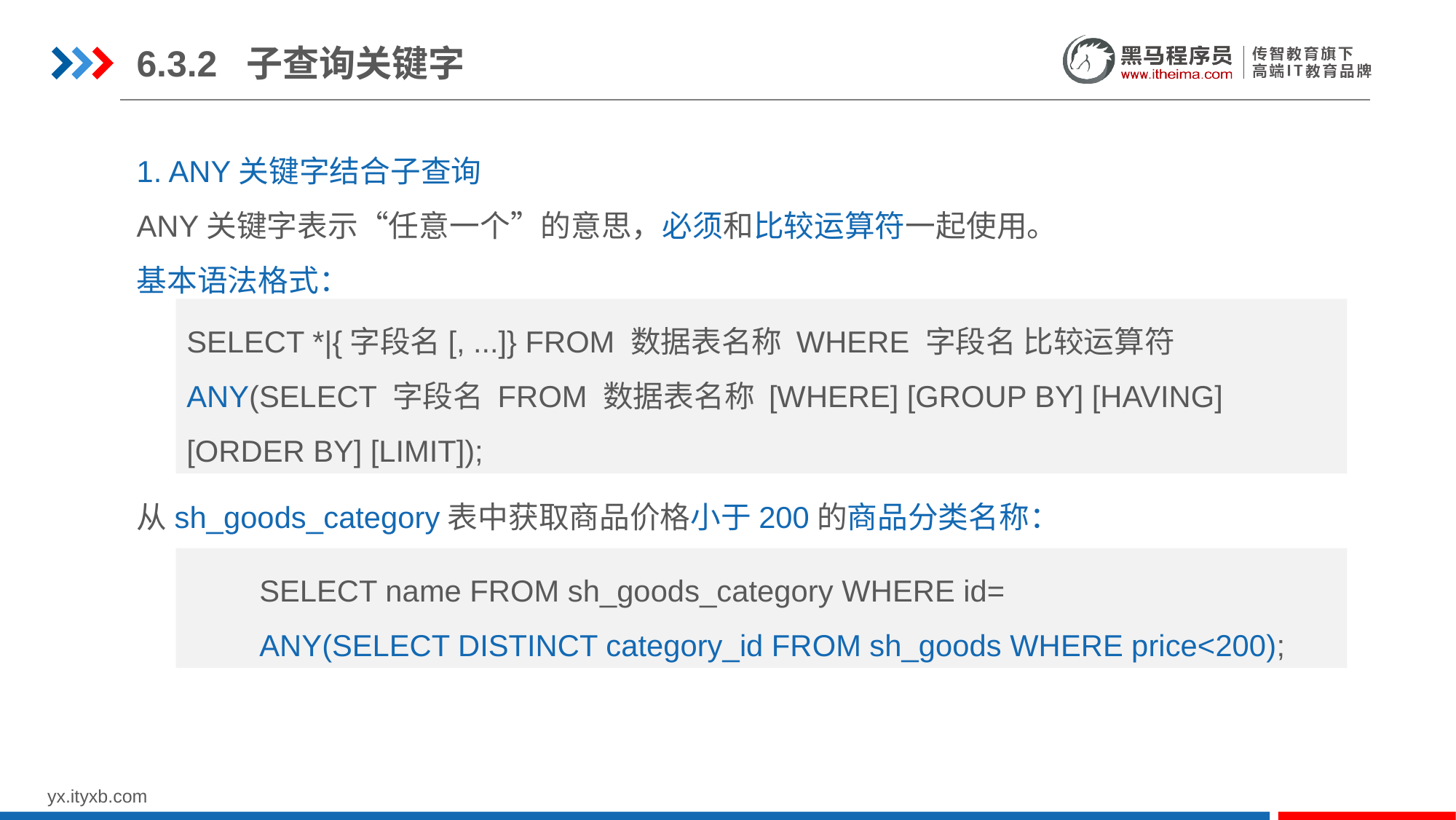

6.3.2  子查询关键字
1. ANY关键字结合子查询
ANY关键字表示“任意一个”的意思，必须和比较运算符一起使用。
基本语法格式：
SELECT *|{字段名[, ...]} FROM 数据表名称 WHERE 字段名 比较运算符
ANY(SELECT 字段名 FROM 数据表名称 [WHERE] [GROUP BY] [HAVING] [ORDER BY] [LIMIT]);
从sh_goods_category表中获取商品价格小于200的商品分类名称：
SELECT name FROM sh_goods_category WHERE id=
ANY(SELECT DISTINCT category_id FROM sh_goods WHERE price<200);